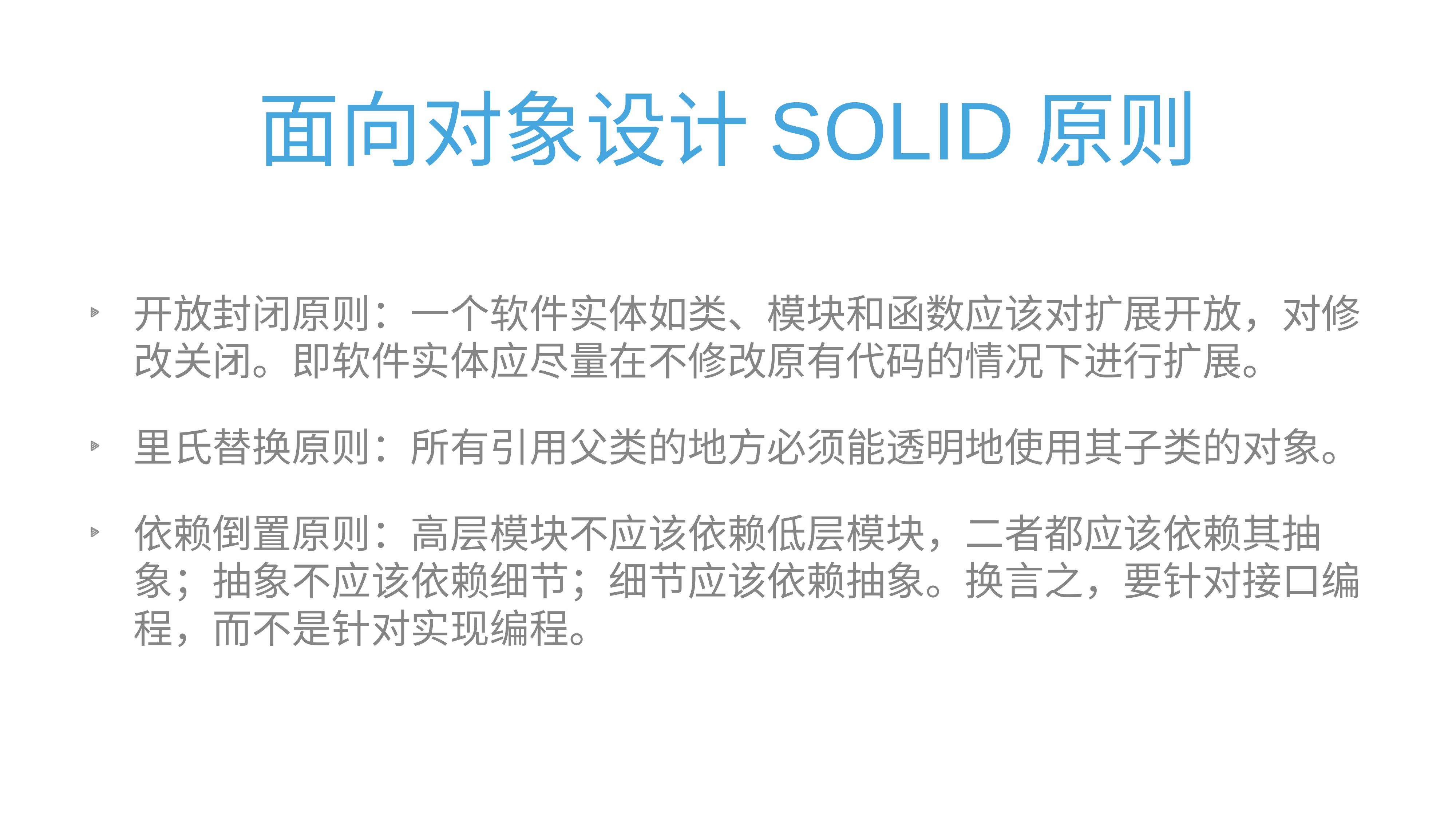

# 面向对象设计SOLID原则
开放封闭原则：一个软件实体如类、模块和函数应该对扩展开放，对修改关闭。即软件实体应尽量在不修改原有代码的情况下进行扩展。
里氏替换原则：所有引用父类的地方必须能透明地使用其子类的对象。
依赖倒置原则：高层模块不应该依赖低层模块，二者都应该依赖其抽象；抽象不应该依赖细节；细节应该依赖抽象。换言之，要针对接口编程，而不是针对实现编程。